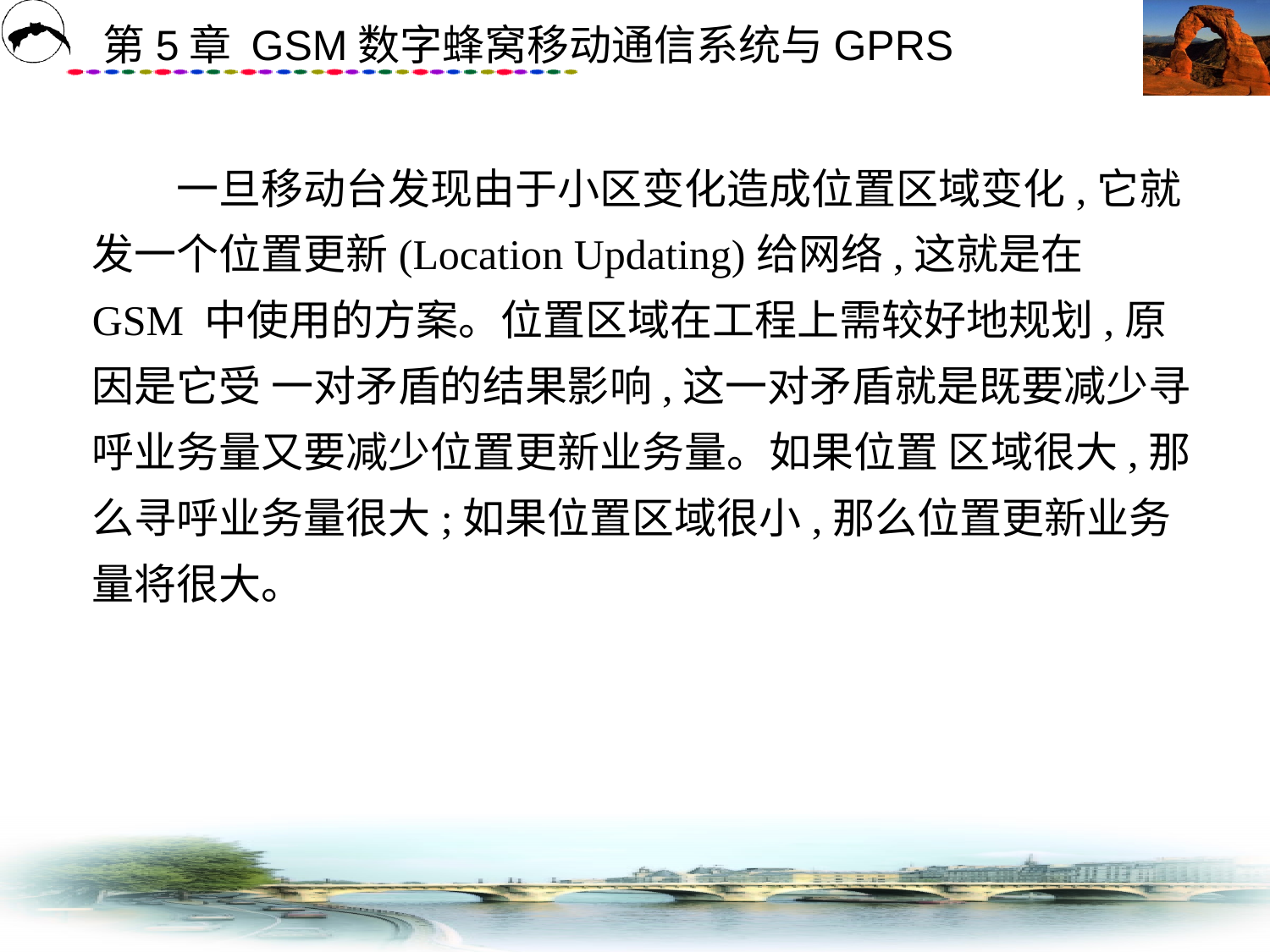

# 一旦移动台发现由于小区变化造成位置区域变化,它就发一个位置更新(Location Updating)给网络,这就是在 GSM 中使用的方案。位置区域在工程上需较好地规划,原因是它受 一对矛盾的结果影响,这一对矛盾就是既要减少寻呼业务量又要减少位置更新业务量。如果位置 区域很大,那么寻呼业务量很大;如果位置区域很小,那么位置更新业务量将很大。